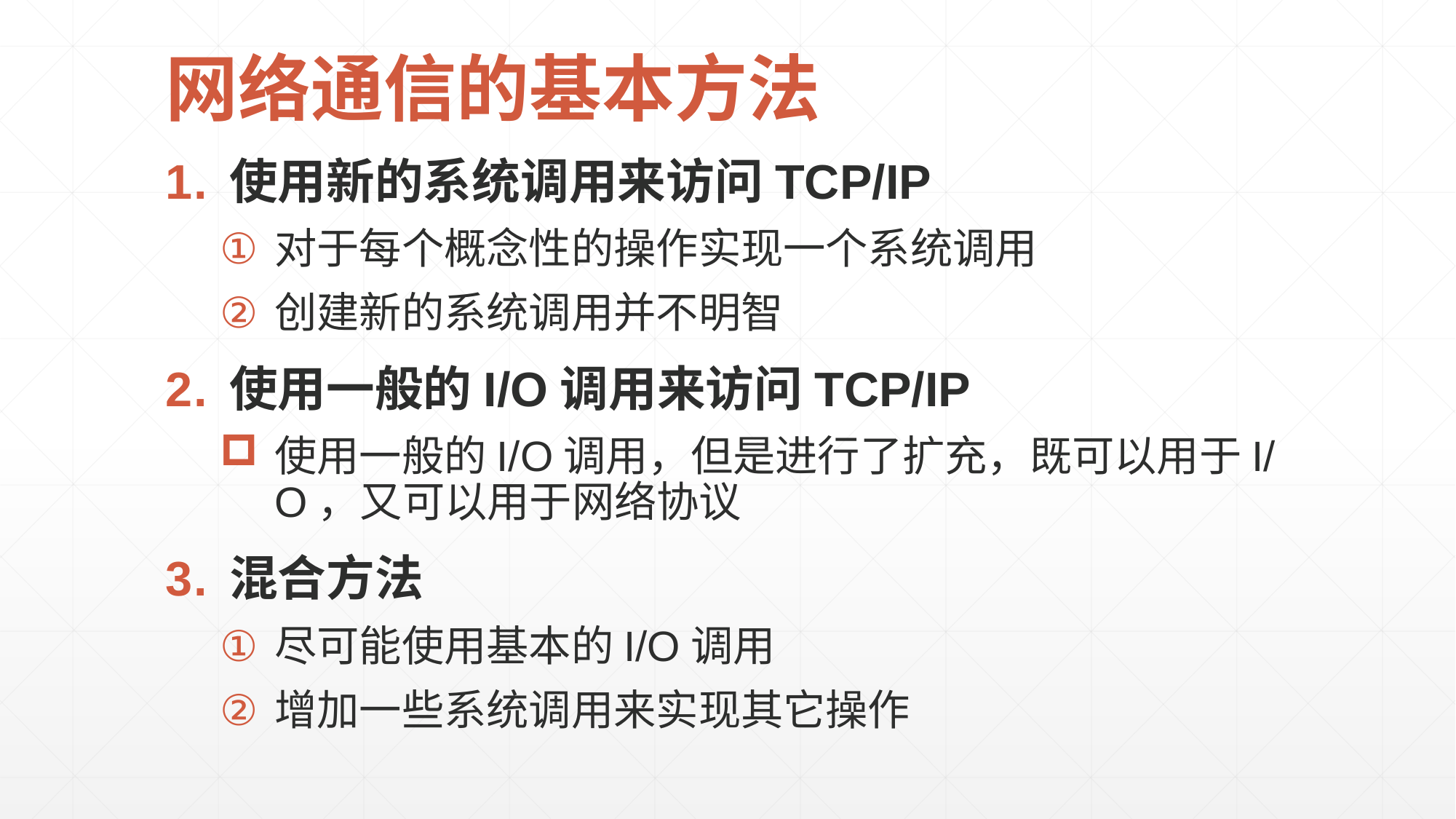

# 网络通信的基本方法
使用新的系统调用来访问TCP/IP
对于每个概念性的操作实现一个系统调用
创建新的系统调用并不明智
使用一般的I/O调用来访问TCP/IP
使用一般的I/O调用，但是进行了扩充，既可以用于I/O，又可以用于网络协议
混合方法
尽可能使用基本的I/O调用
增加一些系统调用来实现其它操作